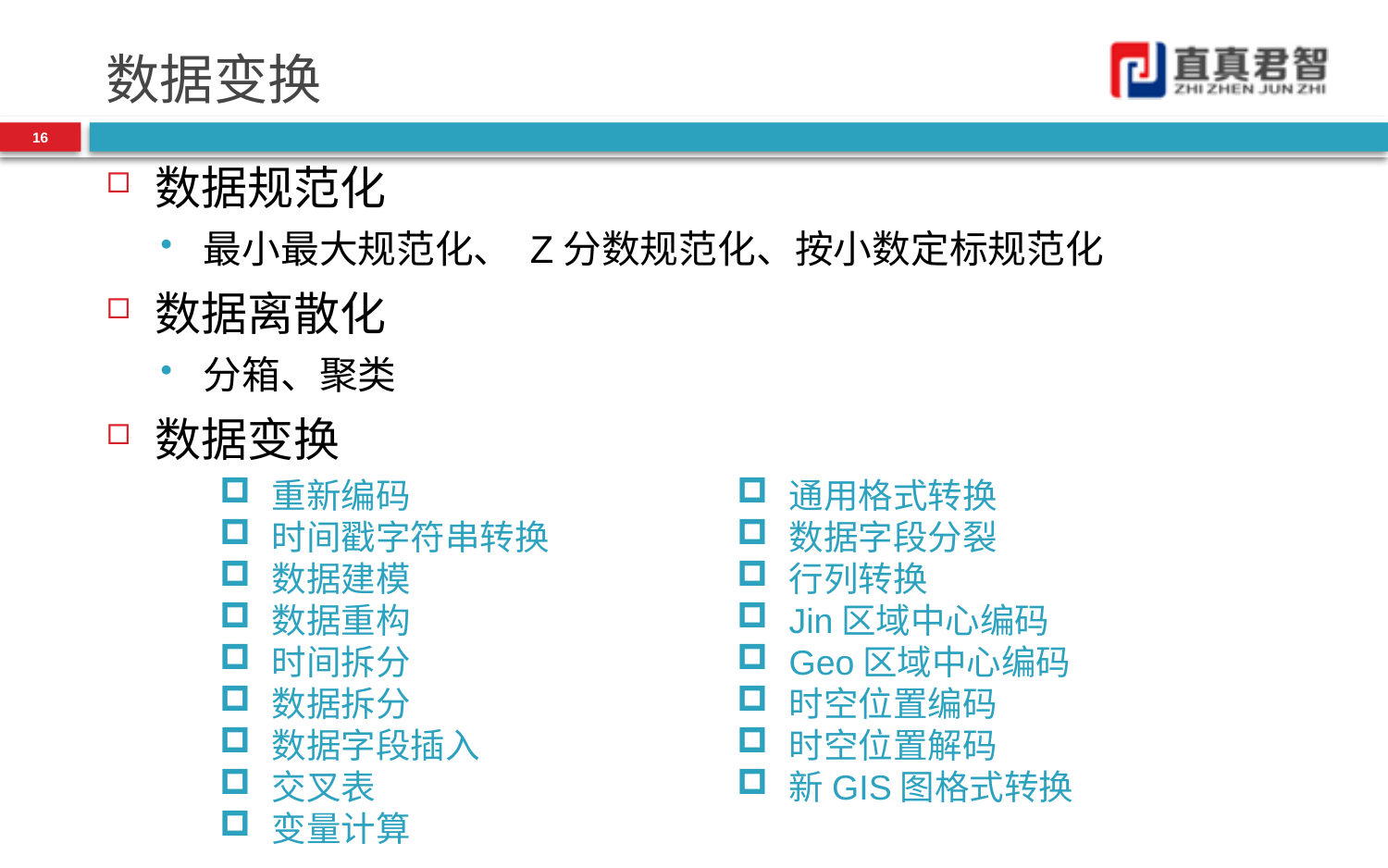

# 数据变换
16
数据规范化
最小最大规范化、 Z分数规范化、按小数定标规范化
数据离散化
分箱、聚类
数据变换
通用格式转换
数据字段分裂
行列转换
Jin区域中心编码
Geo区域中心编码
时空位置编码
时空位置解码
新GIS图格式转换
重新编码
时间戳字符串转换
数据建模
数据重构
时间拆分
数据拆分
数据字段插入
交叉表
变量计算